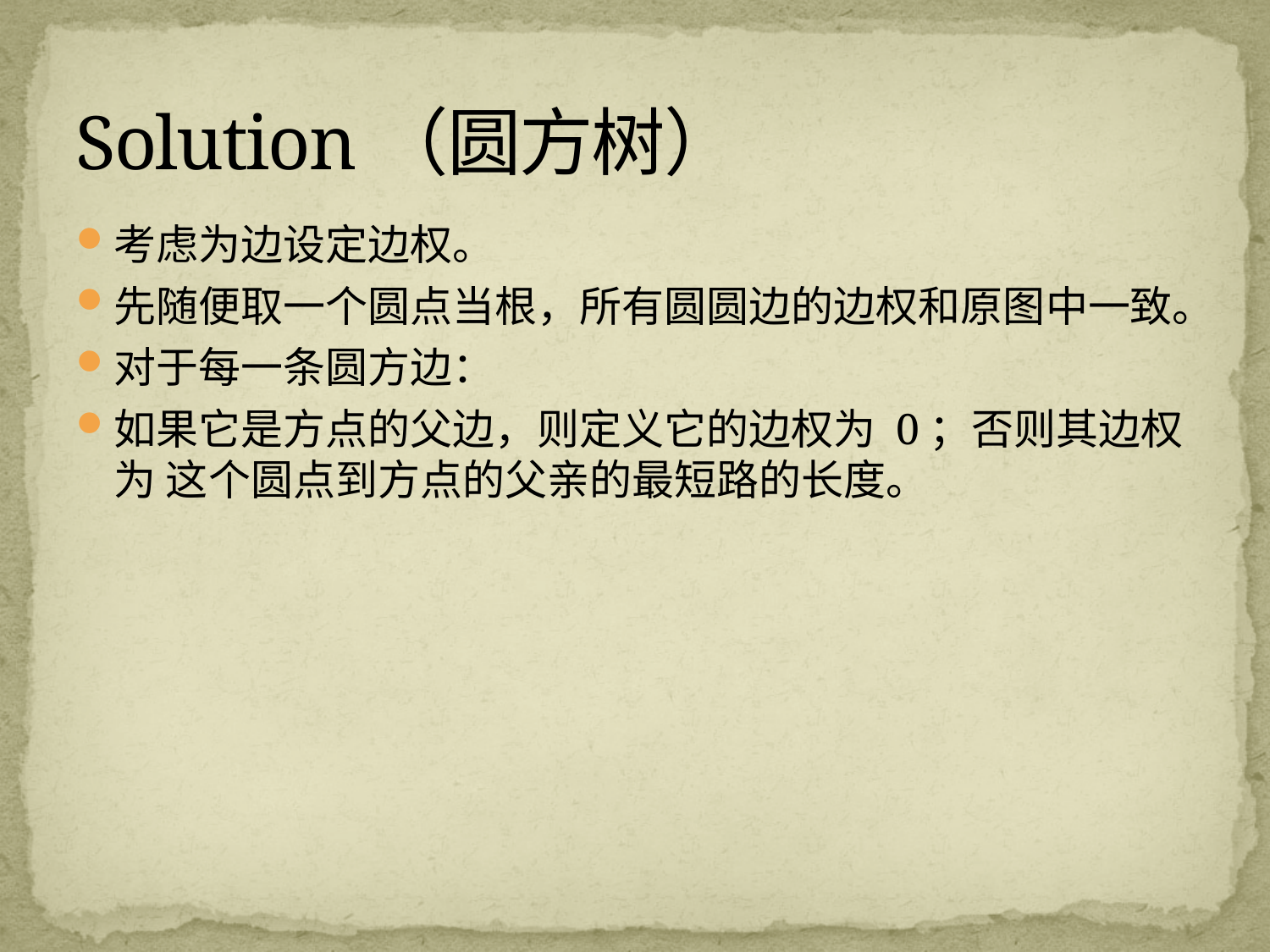

# Solution（圆方树）
考虑为边设定边权。
先随便取一个圆点当根，所有圆圆边的边权和原图中一致。
对于每一条圆方边：
如果它是方点的父边，则定义它的边权为 0；否则其边权为 这个圆点到方点的父亲的最短路的长度。